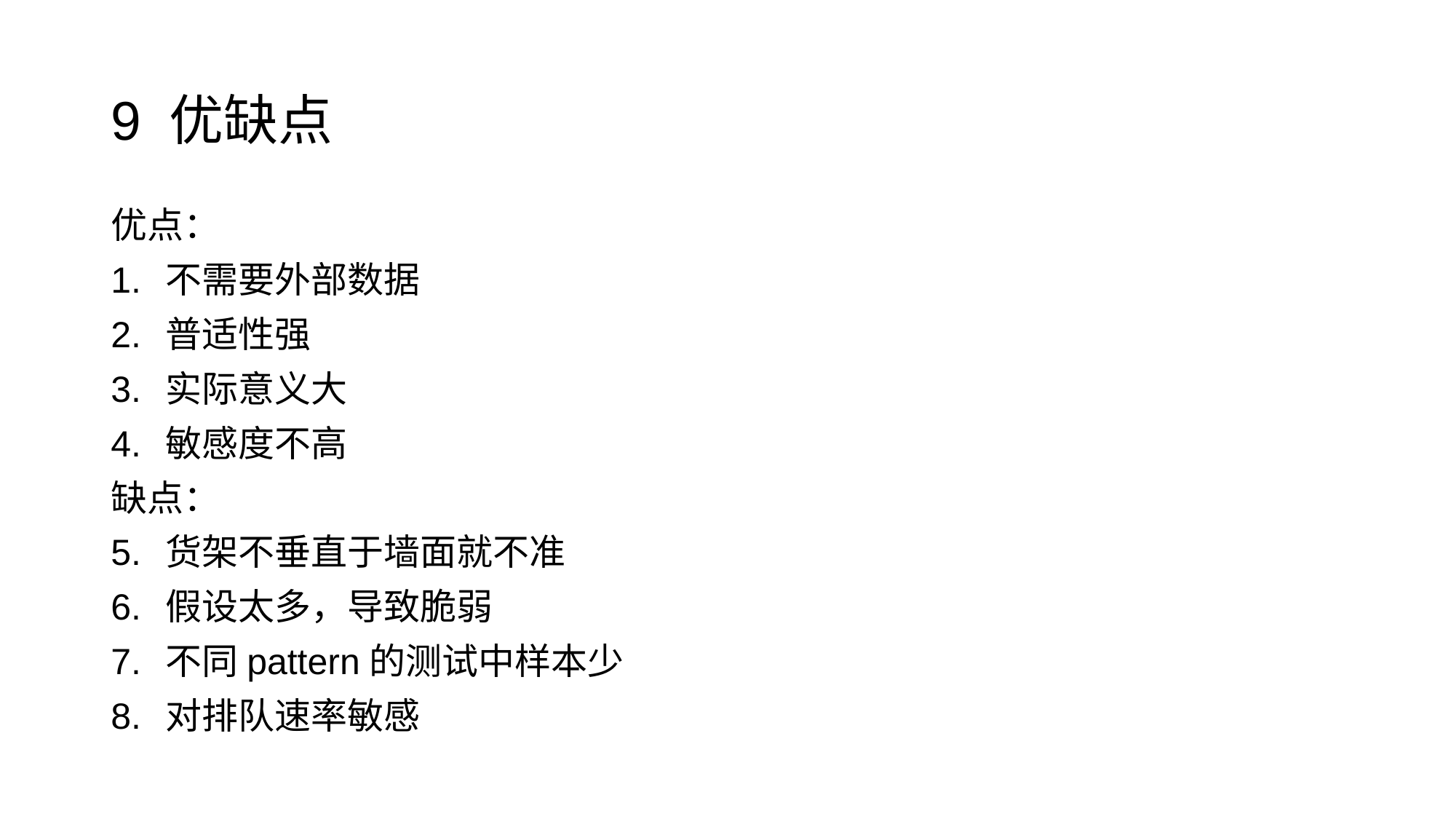

# 9 优缺点
优点：
不需要外部数据
普适性强
实际意义大
敏感度不高
缺点：
货架不垂直于墙面就不准
假设太多，导致脆弱
不同pattern的测试中样本少
对排队速率敏感